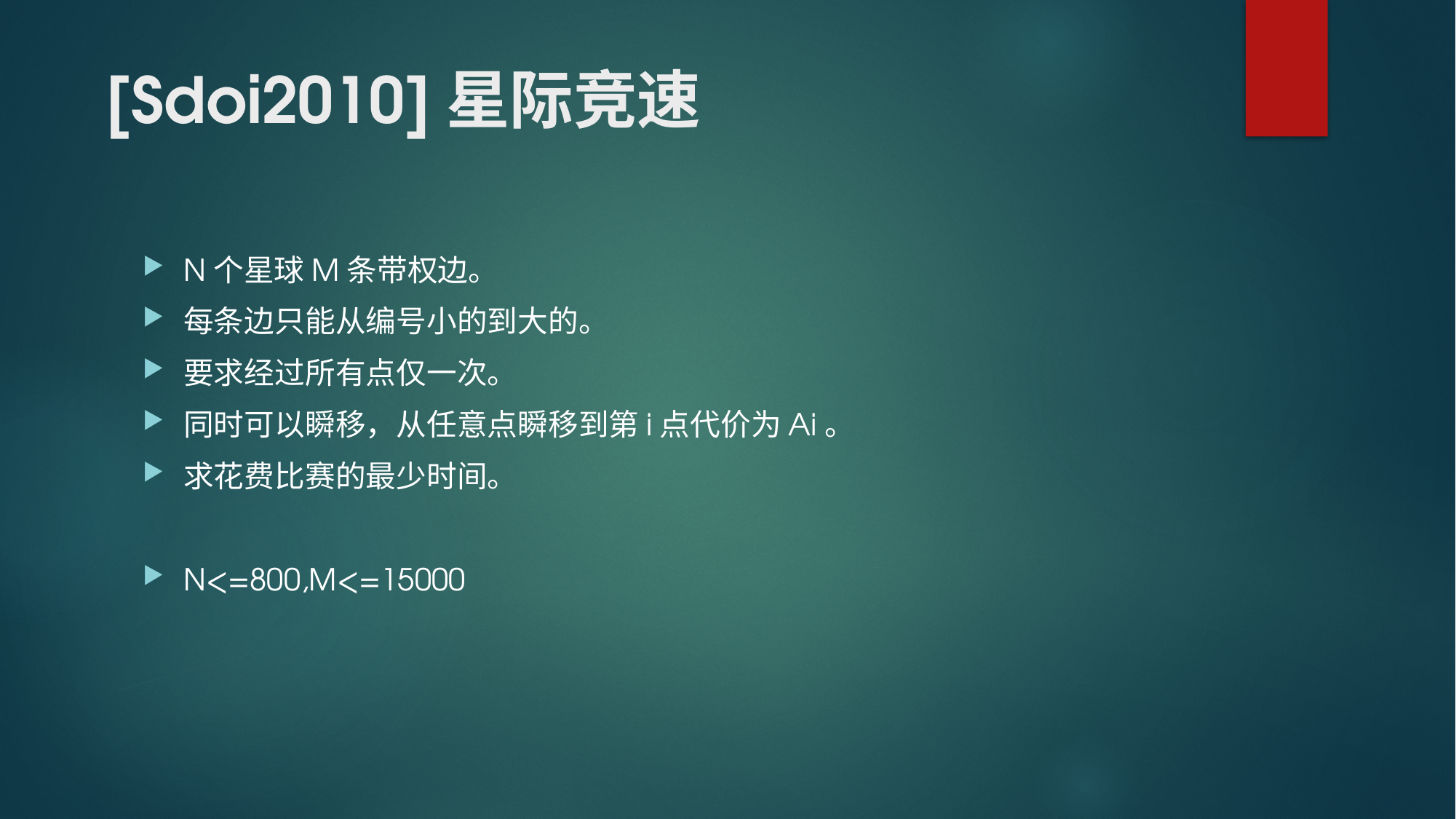

# [Sdoi2010]星际竞速
N个星球M条带权边。
每条边只能从编号小的到大的。
要求经过所有点仅一次。
同时可以瞬移，从任意点瞬移到第i点代价为Ai。
求花费比赛的最少时间。

N<=800,M<=15000